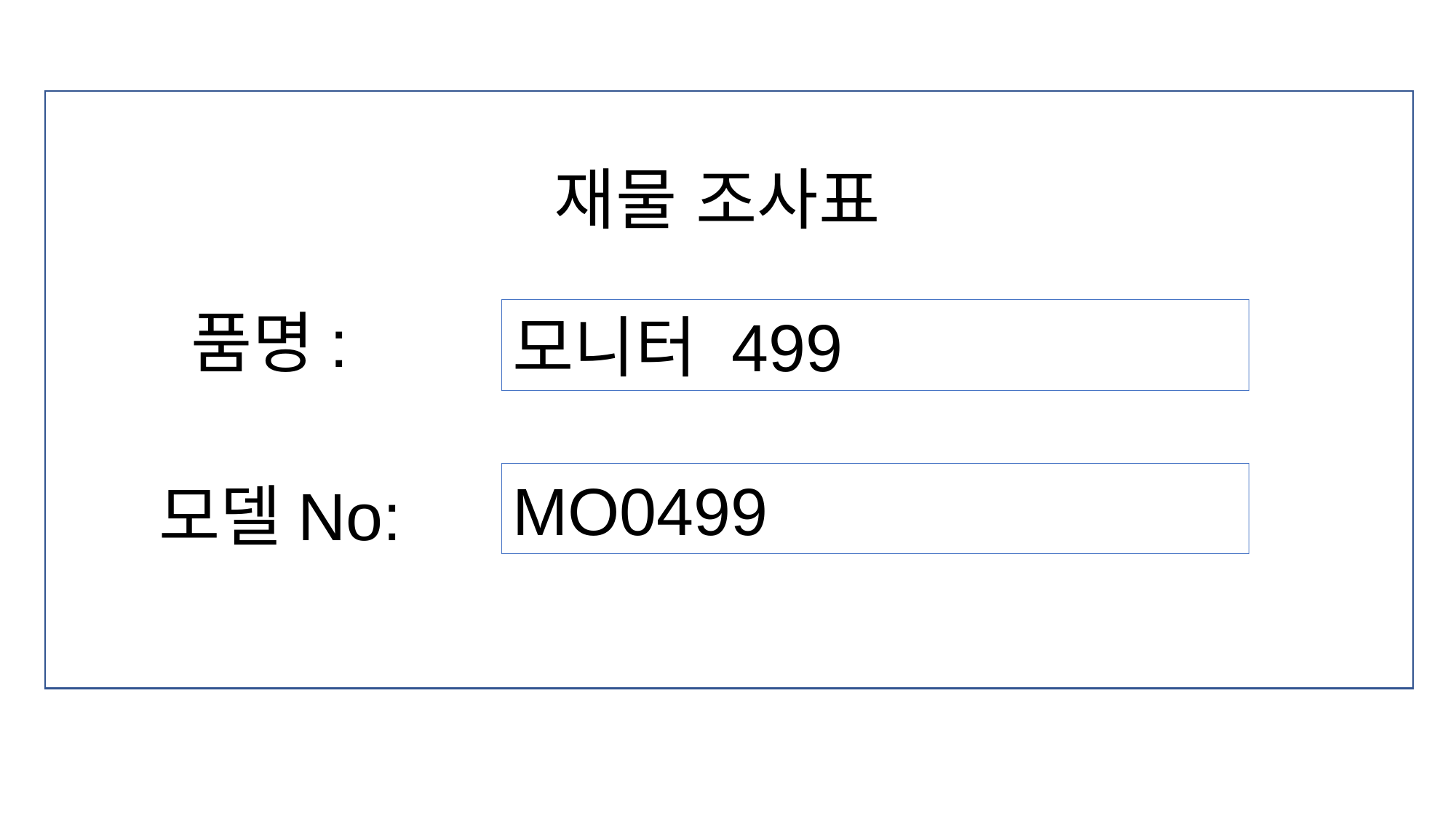

재물 조사표
품명:
모니터 499
MO0499
모델No: